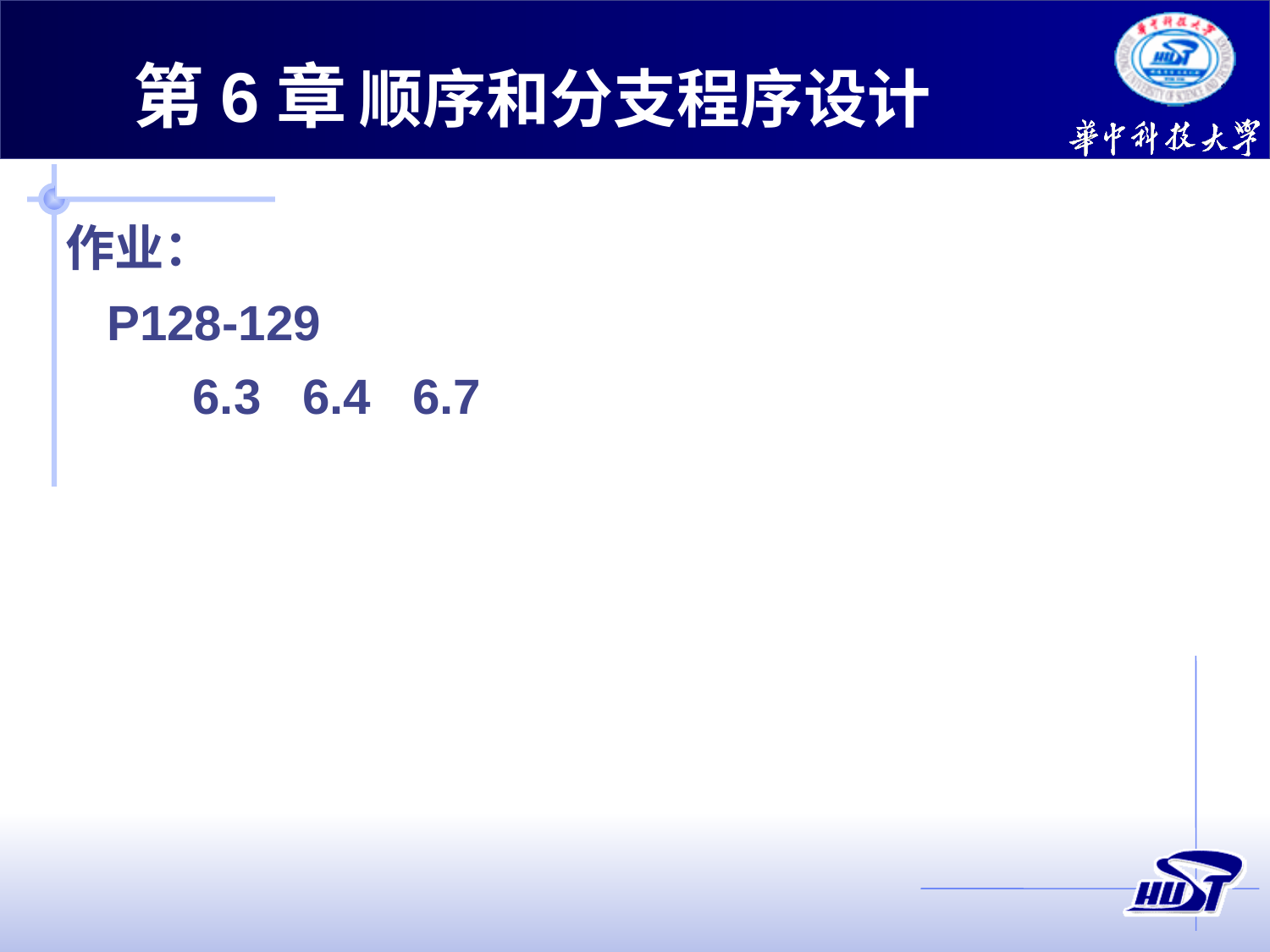

第6章 顺序和分支程序设计
作业：
   P128-129
	6.3   6.4   6.7